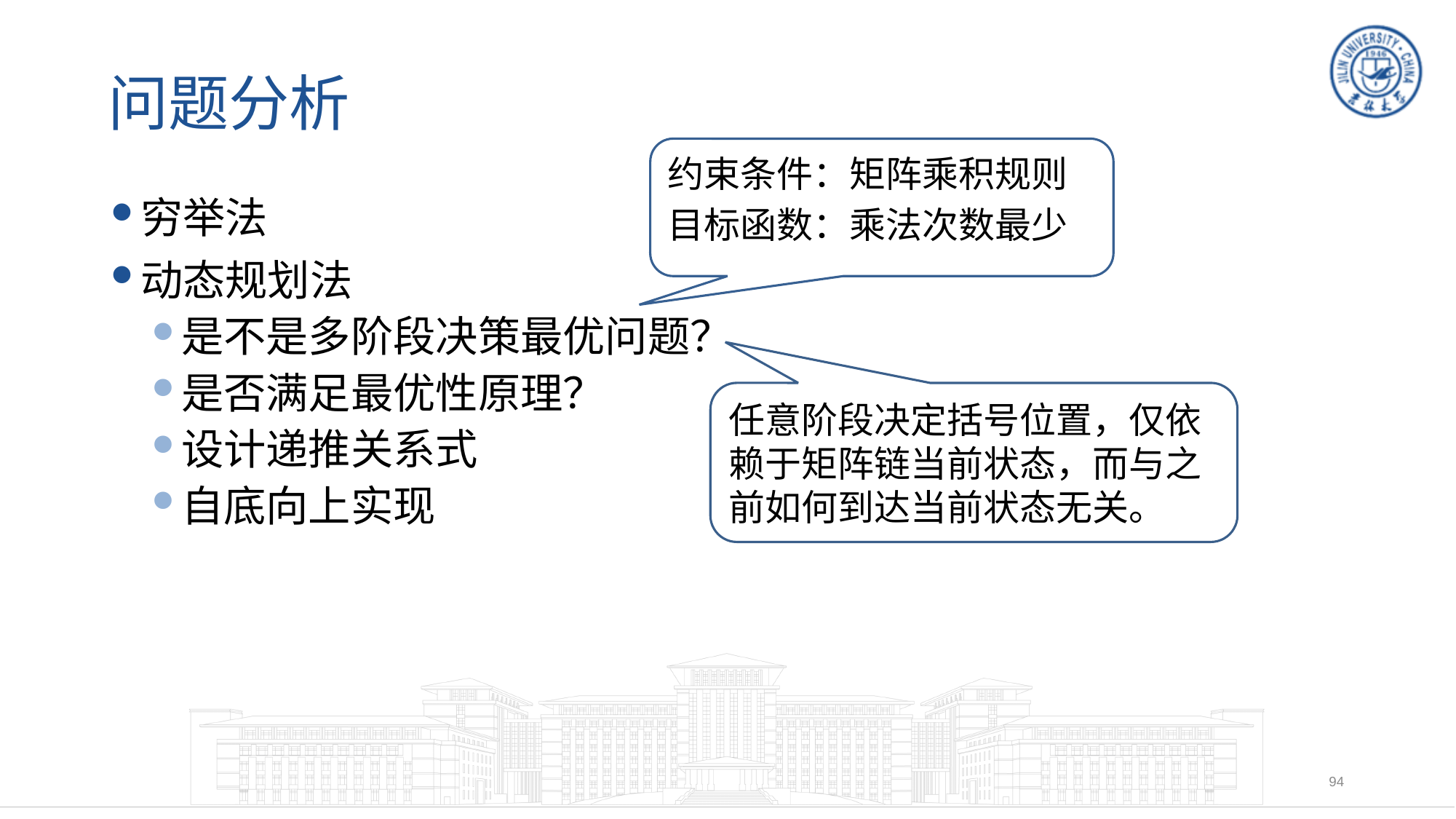

# 问题分析
约束条件：矩阵乘积规则
目标函数：乘法次数最少
穷举法
动态规划法
是不是多阶段决策最优问题？
是否满足最优性原理？
设计递推关系式
自底向上实现

任意阶段决定括号位置，仅依赖于矩阵链当前状态，而与之前如何到达当前状态无关。j
94